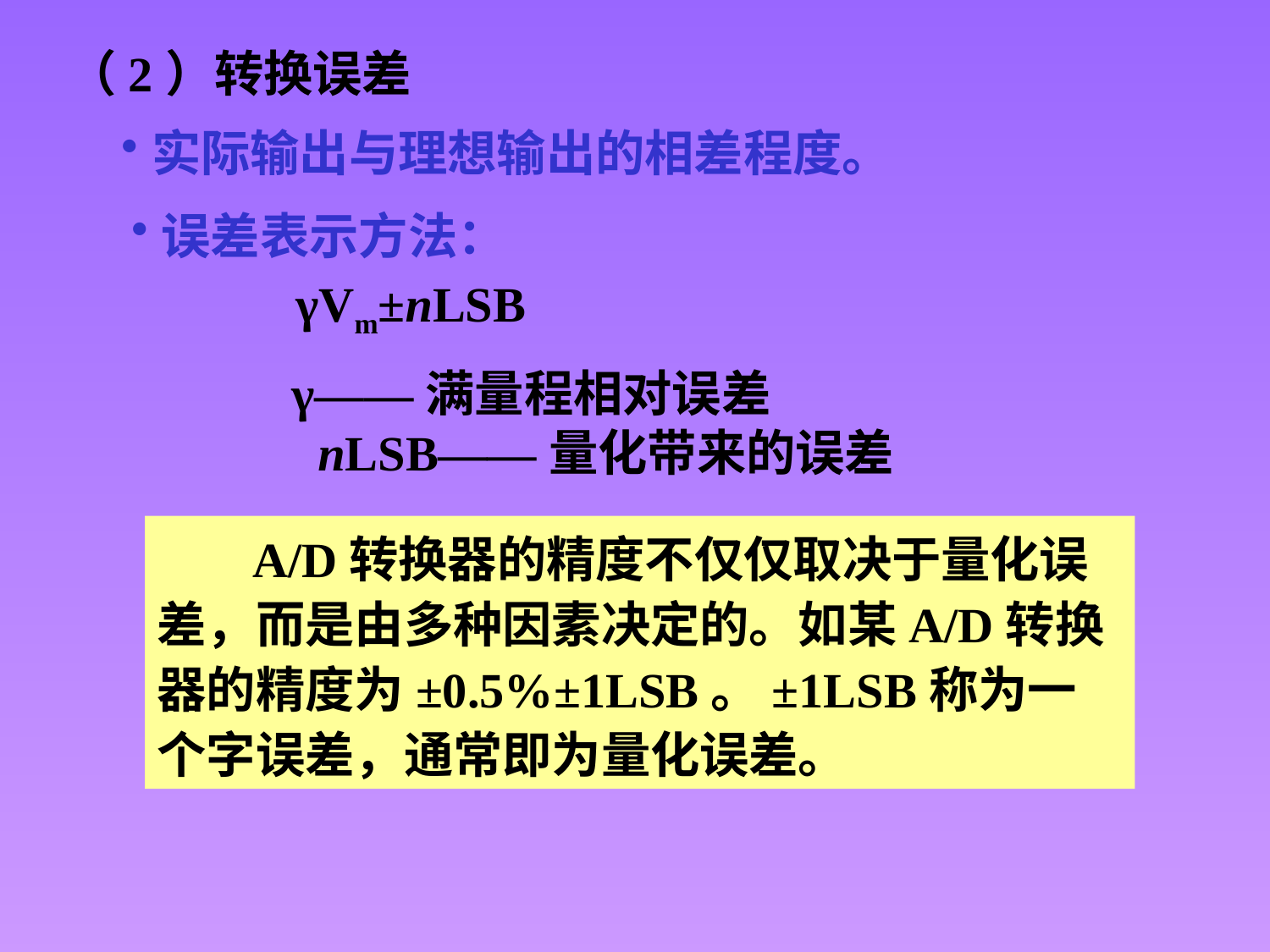

（2）转换误差
实际输出与理想输出的相差程度。
误差表示方法：
        γVm±nLSB
        γ——满量程相对误差
         nLSB——量化带来的误差
         A/D转换器的精度不仅仅取决于量化误差，而是由多种因素决定的。如某A/D转换器的精度为±0.5%±1LSB。±1LSB称为一个字误差，通常即为量化误差。